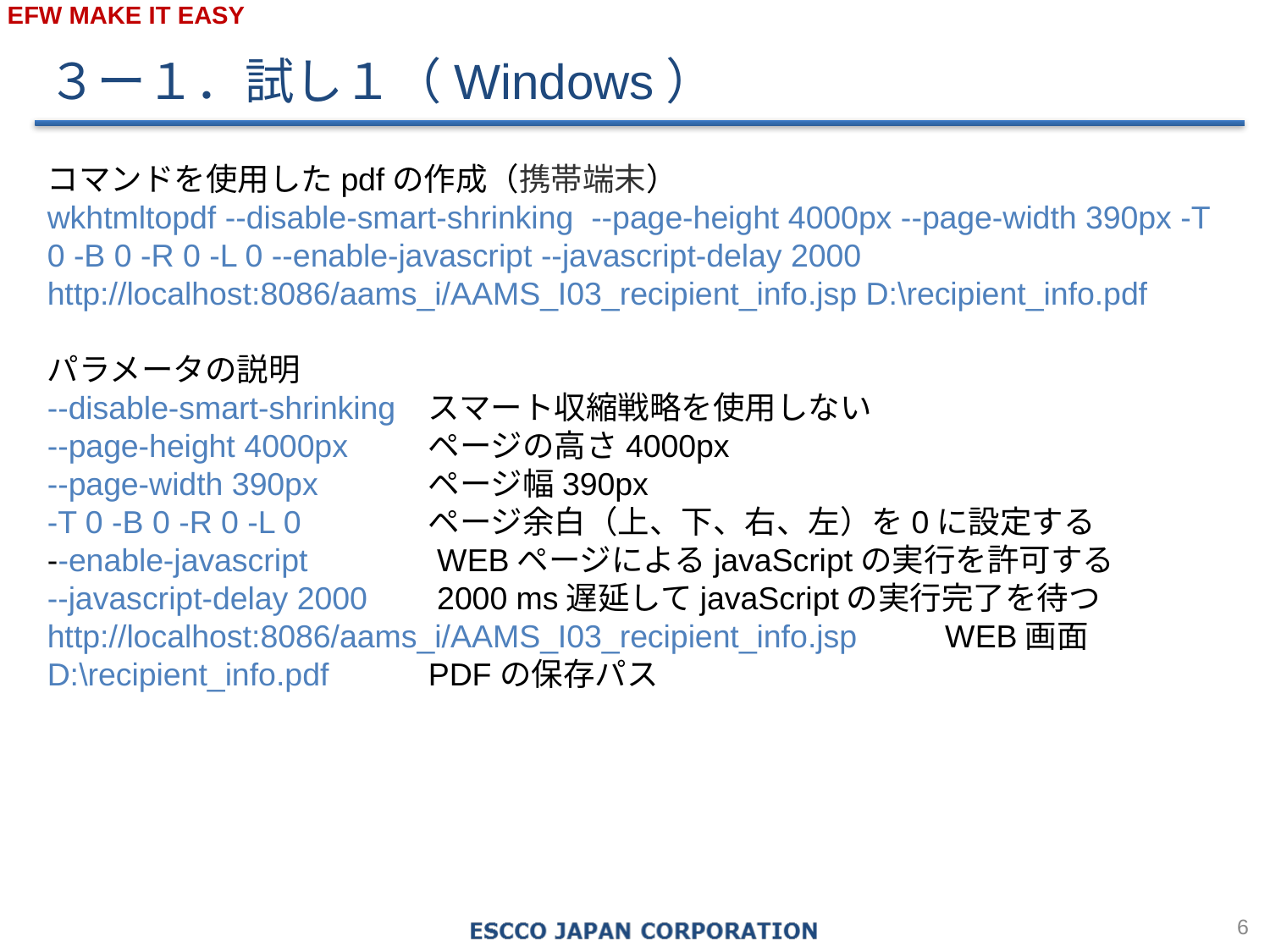

３ー１．試し１（Windows）
コマンドを使用したpdfの作成（携帯端末）
wkhtmltopdf --disable-smart-shrinking  --page-height 4000px --page-width 390px -T 0 -B 0 -R 0 -L 0 --enable-javascript --javascript-delay 2000 http://localhost:8086/aams_i/AAMS_I03_recipient_info.jsp D:\recipient_info.pdf

パラメータの説明
--disable-smart-shrinking	スマート収縮戦略を使用しない
--page-height 4000px	ページの高さ4000px
--page-width 390px	ページ幅390px
-T 0 -B 0 -R 0 -L 0	ページ余白（上、下、右、左）を0に設定する
--enable-javascript	 WEBページによるjavaScriptの実行を許可する
--javascript-delay 2000	 2000 ms遅延してjavaScriptの実行完了を待つ
http://localhost:8086/aams_i/AAMS_I03_recipient_info.jsp	 WEB画面
D:\recipient_info.pdf	PDFの保存パス
6